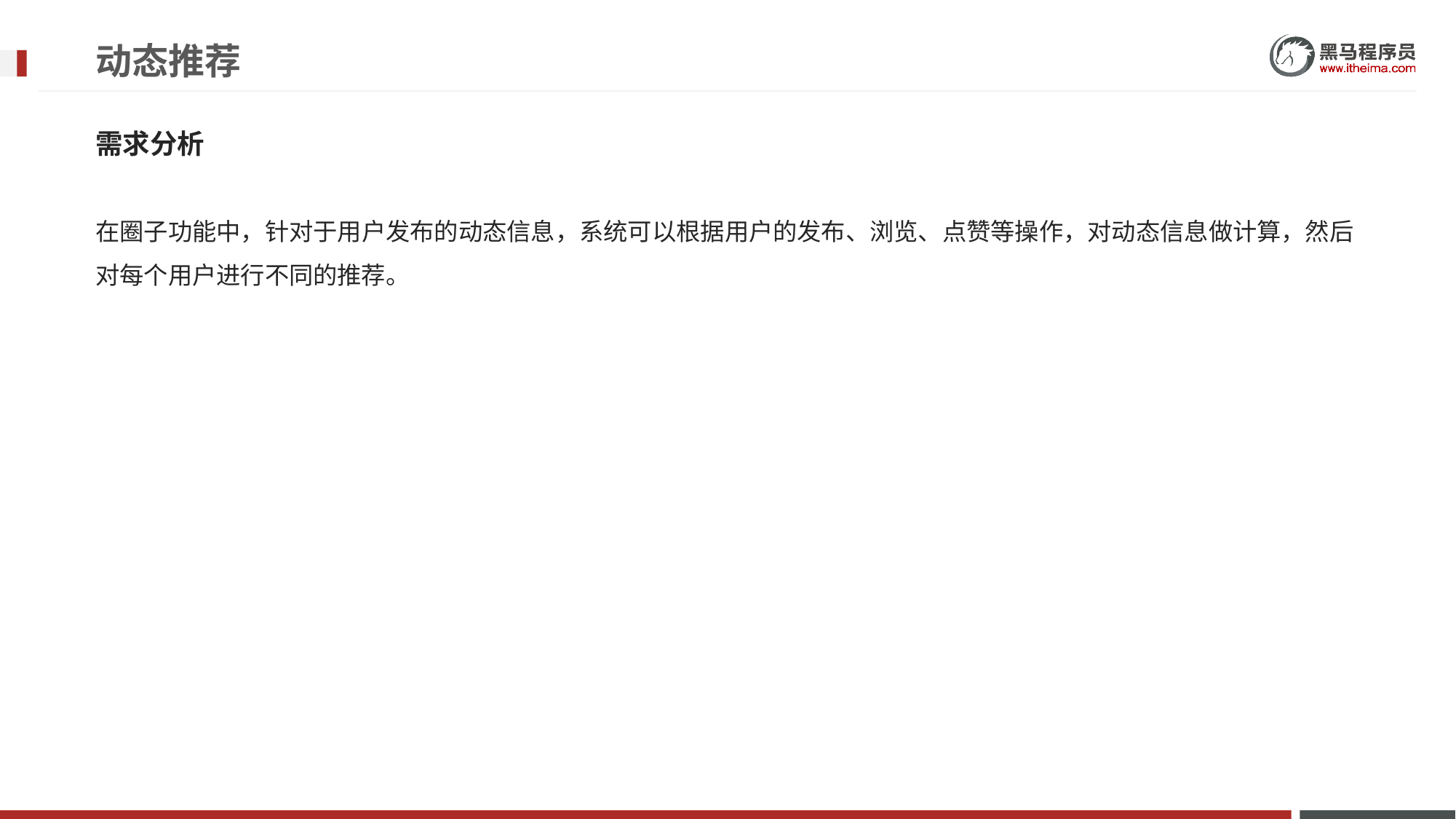

# 动态推荐
需求分析
在圈子功能中，针对于用户发布的动态信息，系统可以根据用户的发布、浏览、点赞等操作，对动态信息做计算，然后对每个用户进行不同的推荐。